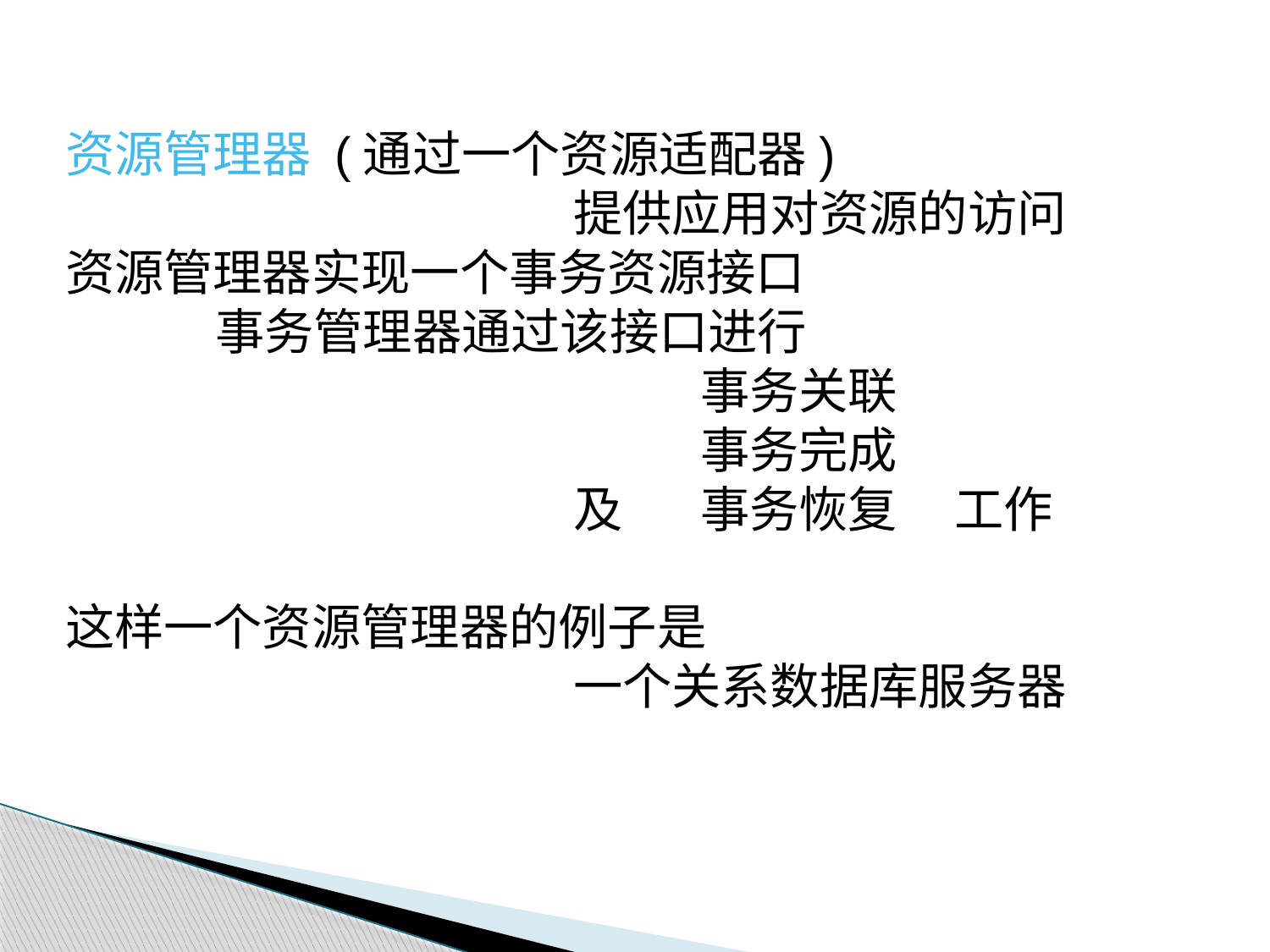

资源管理器 (通过一个资源适配器)
				提供应用对资源的访问
资源管理器实现一个事务资源接口
	 事务管理器通过该接口进行
					事务关联
					事务完成
				及	事务恢复	工作

这样一个资源管理器的例子是
				一个关系数据库服务器